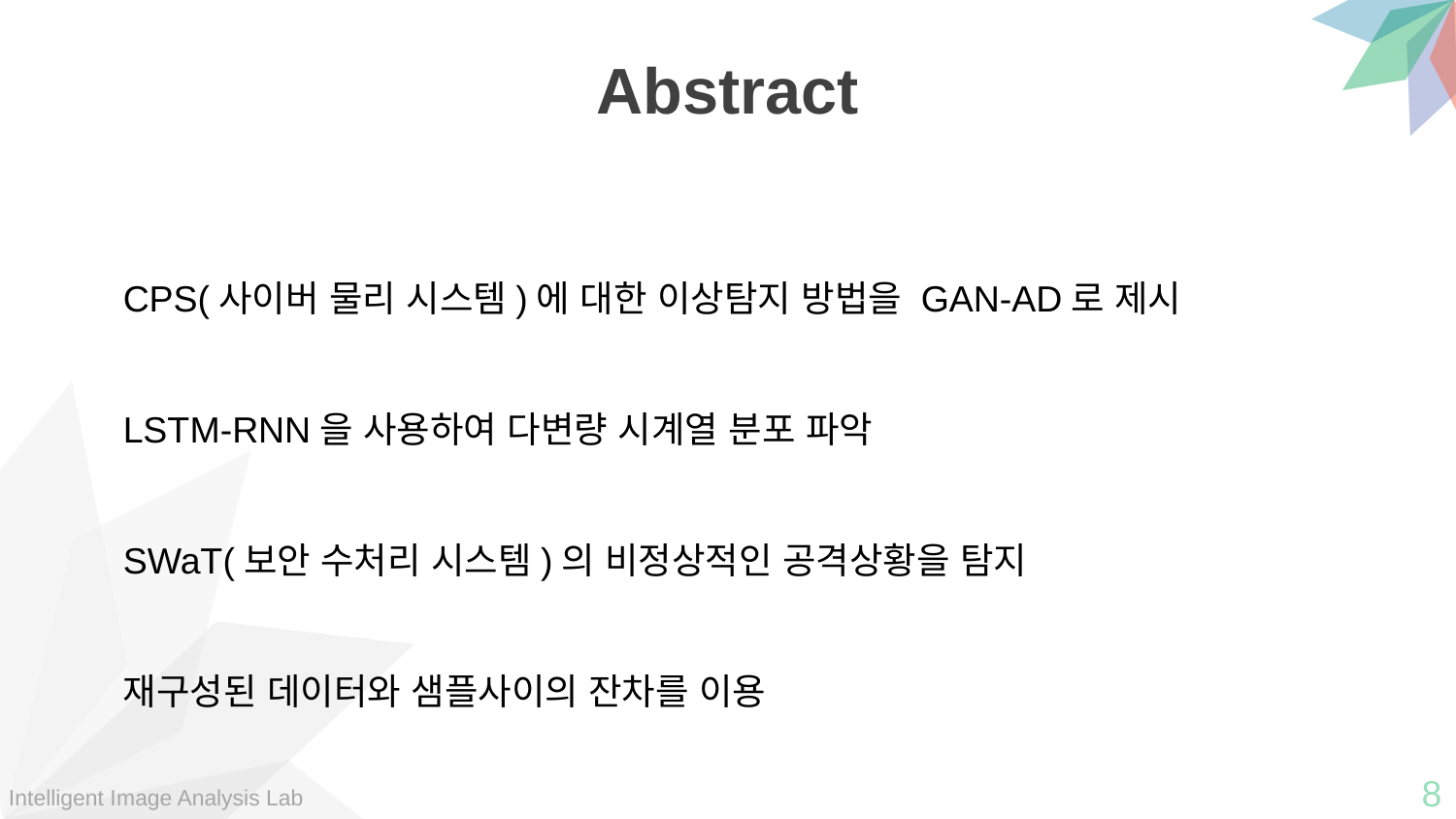

Abstract
CPS(사이버 물리 시스템)에 대한 이상탐지 방법을 GAN-AD로 제시
LSTM-RNN을 사용하여 다변량 시계열 분포 파악
SWaT(보안 수처리 시스템)의 비정상적인 공격상황을 탐지
재구성된 데이터와 샘플사이의 잔차를 이용
8